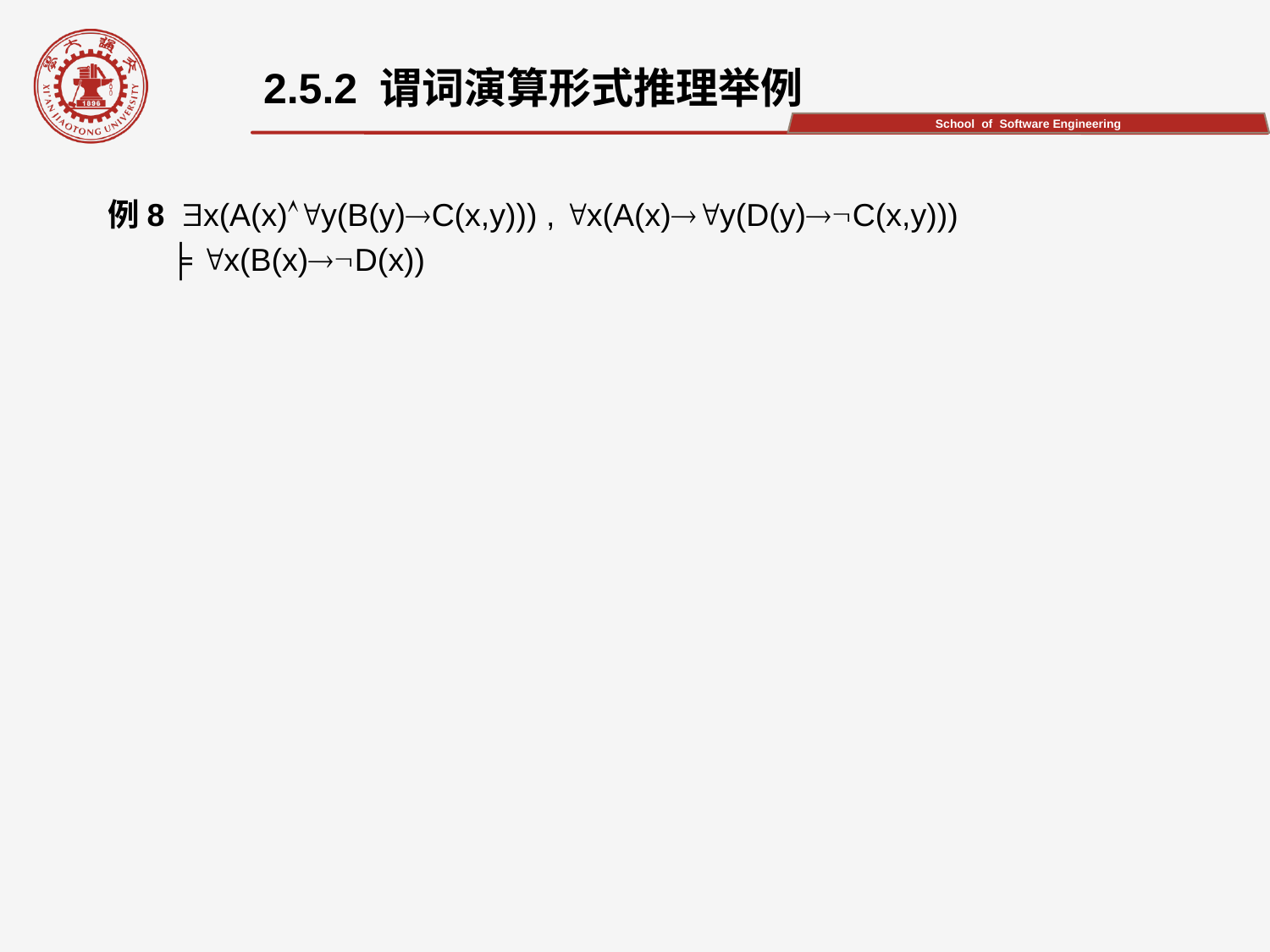

2.5.2 谓词演算形式推理举例

例8  ∃x(A(x)∧∀y(B(y)→C(x,y))) , ∀x(A(x)→∀y(D(y)→¬C(x,y)))
       ╞ ∀x(B(x)→¬D(x))